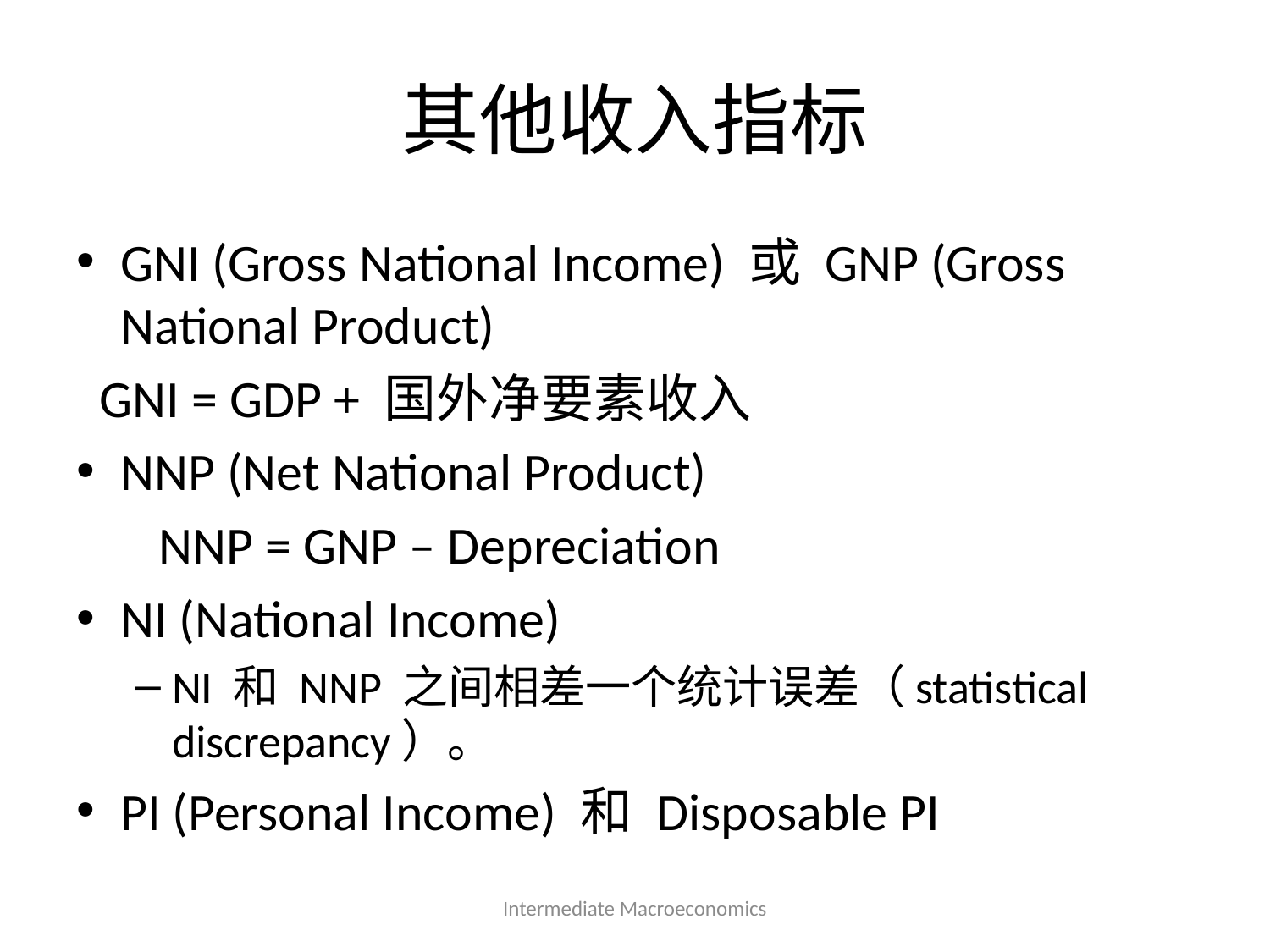

# 其他收入指标
GNI (Gross National Income) 或 GNP (Gross National Product)
  GNI = GDP + 国外净要素收入
NNP (Net National Product)
       NNP = GNP – Depreciation
NI (National Income)
NI 和 NNP 之间相差一个统计误差（statistical discrepancy）。
PI (Personal Income) 和 Disposable PI

Intermediate Macroeconomics